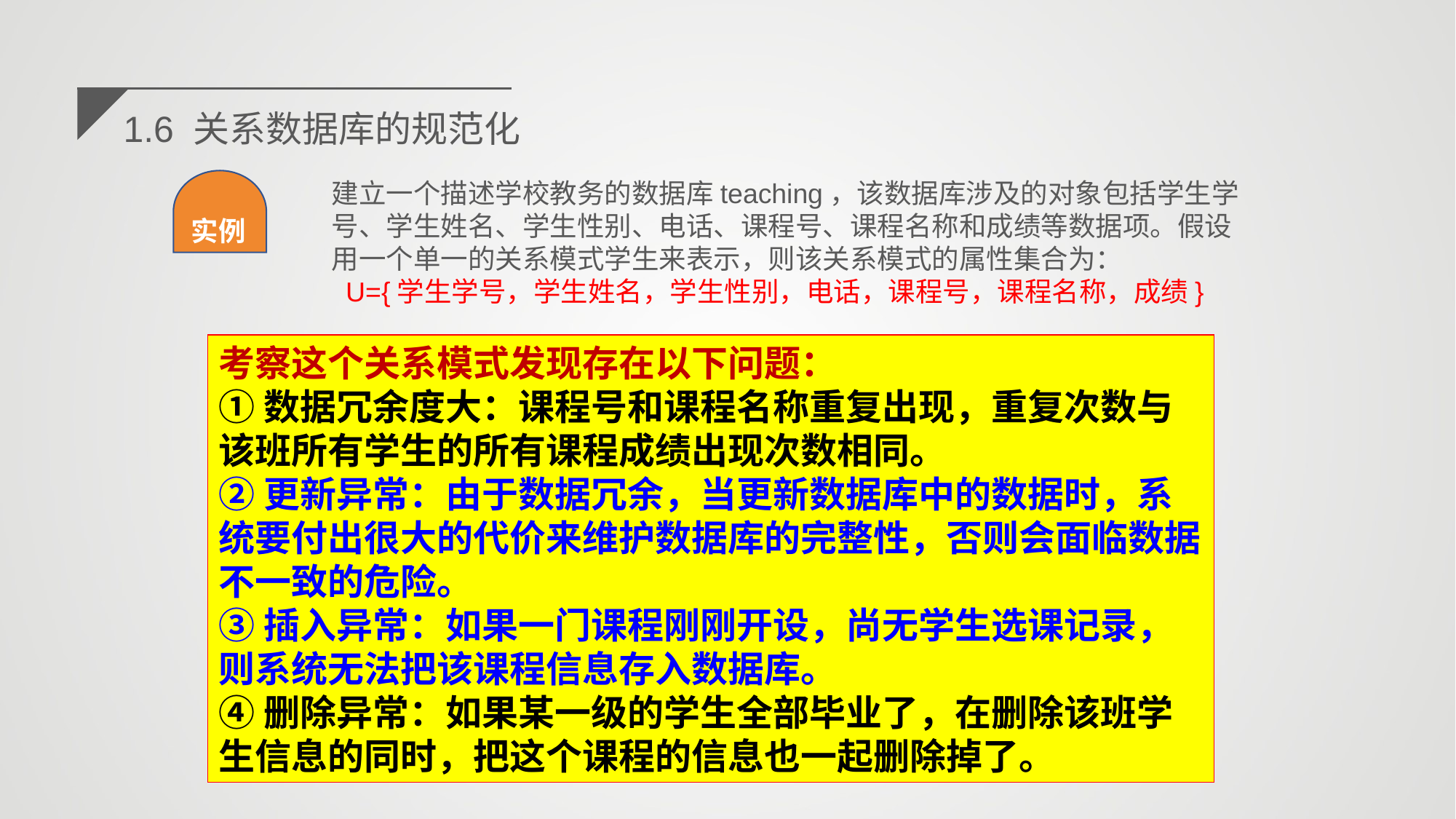

1.6 关系数据库的规范化

建立一个描述学校教务的数据库teaching，该数据库涉及的对象包括学生学号、学生姓名、学生性别、电话、课程号、课程名称和成绩等数据项。假设用一个单一的关系模式学生来表示，则该关系模式的属性集合为：
         U={学生学号，学生姓名，学生性别，电话，课程号，课程名称，成绩}
实例
考察这个关系模式发现存在以下问题：
①数据冗余度大：课程号和课程名称重复出现，重复次数与该班所有学生的所有课程成绩出现次数相同。
②更新异常：由于数据冗余，当更新数据库中的数据时，系统要付出很大的代价来维护数据库的完整性，否则会面临数据不一致的危险。
③插入异常：如果一门课程刚刚开设，尚无学生选课记录，则系统无法把该课程信息存入数据库。
④删除异常：如果某一级的学生全部毕业了，在删除该班学生信息的同时，把这个课程的信息也一起删除掉了。